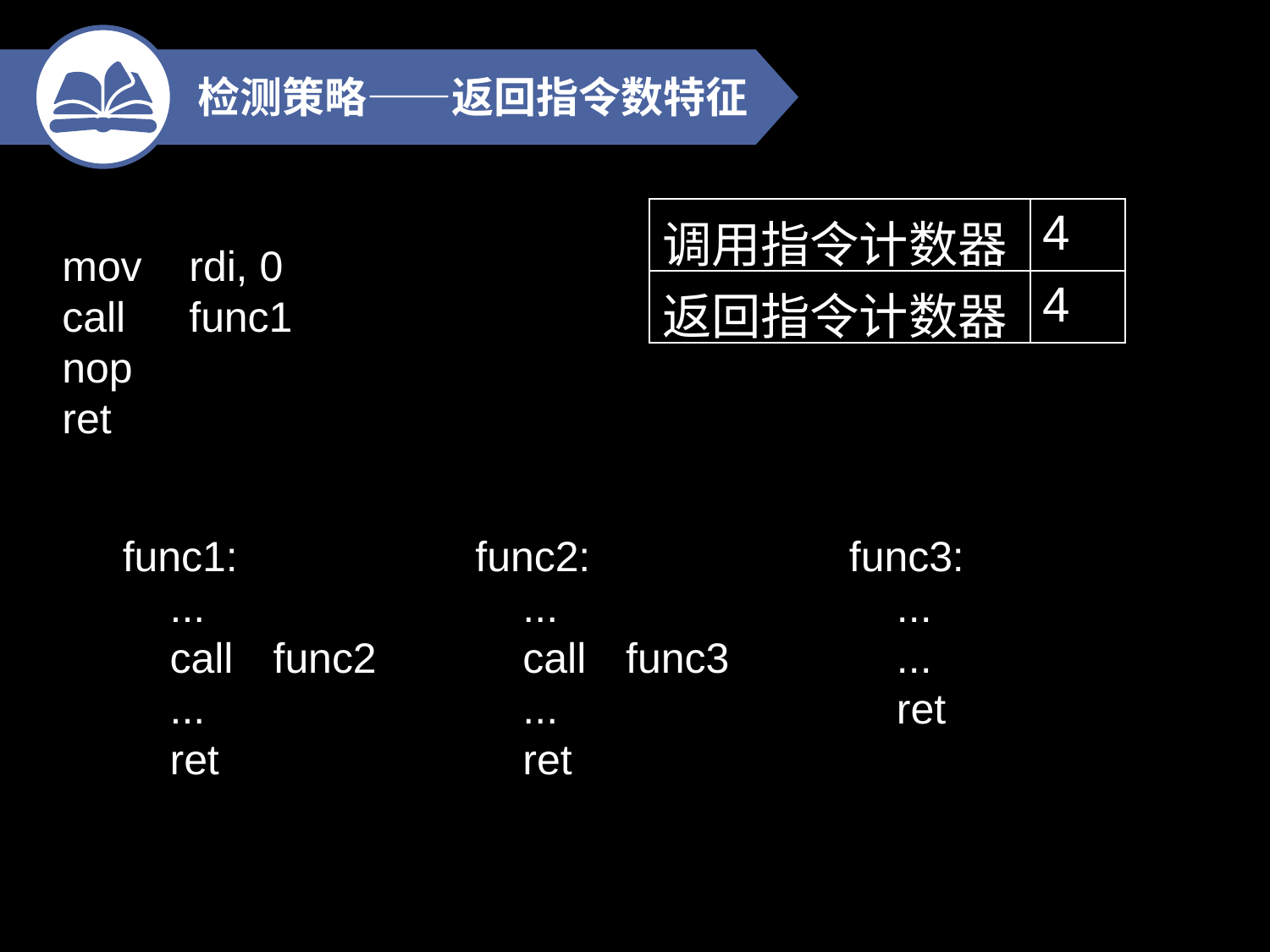

检测策略——返回指令数特征
| 调用指令计数器 | 4 |
| --- | --- |
| 返回指令计数器 | 4 |
mov	rdi, 0
call	func1
nop
ret
func1:
    ...
    call	  func2
    ...
    ret
func2:
    ...
    call	  func3
    ...
    ret
func3:
    ...
    ...
    ret